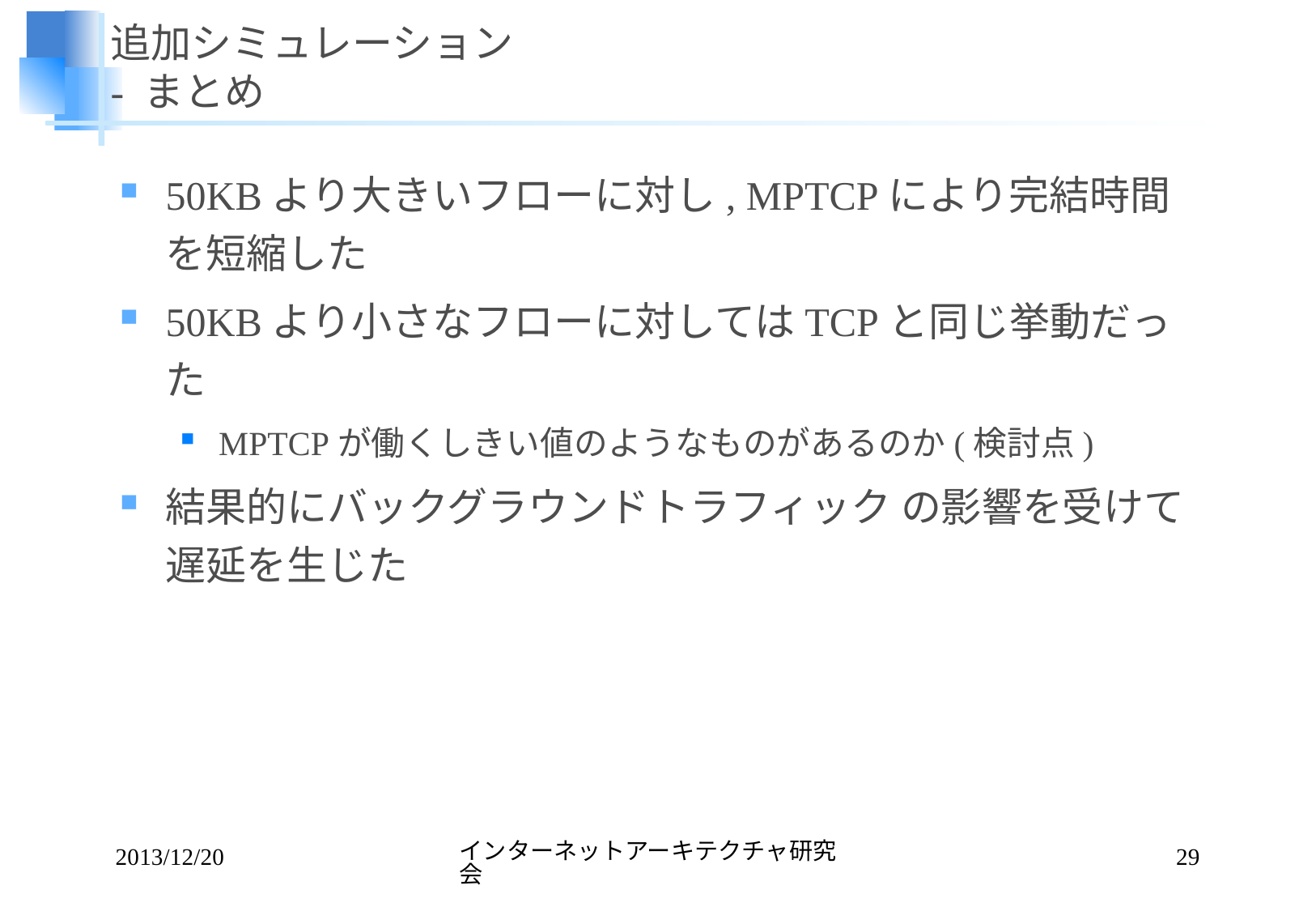

# 追加シミュレーション - まとめ
50KBより大きいフローに対し, MPTCPにより完結時間を短縮した
50KBより小さなフローに対してはTCPと同じ挙動だった
MPTCPが働くしきい値のようなものがあるのか(検討点)
結果的にバックグラウンドトラフィック の影響を受けて遅延を生じた
2013/12/20
インターネットアーキテクチャ研究会
29